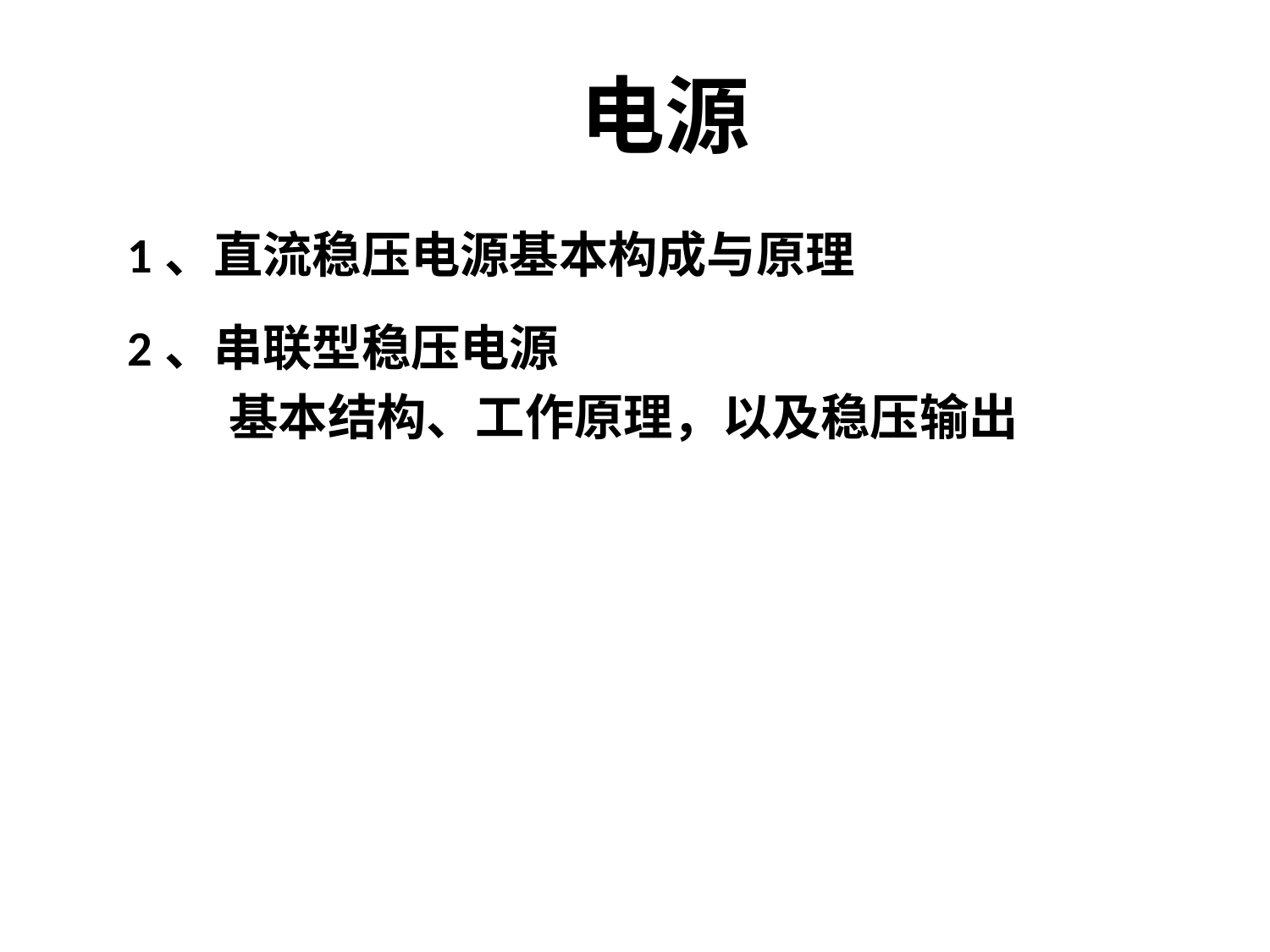

电源

1、直流稳压电源基本构成与原理

2、串联型稳压电源
        基本结构、工作原理，以及稳压输出